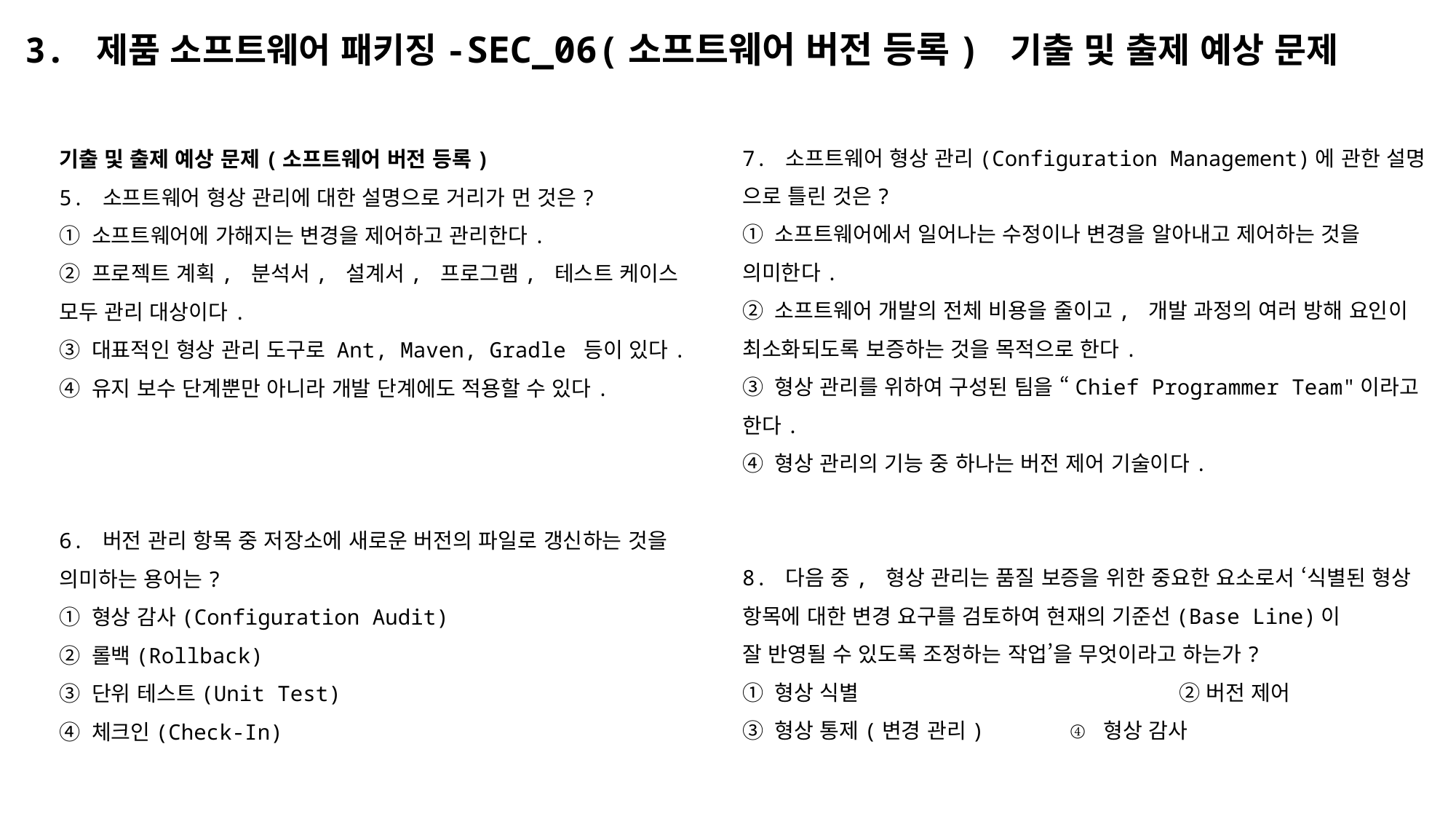

# 3. 제품 소프트웨어 패키징-SEC_06(소프트웨어 버전 등록) 기출 및 출제 예상 문제
7. 소프트웨어 형상 관리(Configuration Management)에 관한 설명
으로 틀린 것은?
① 소프트웨어에서 일어나는 수정이나 변경을 알아내고 제어하는 것을 의미한다.
② 소프트웨어 개발의 전체 비용을 줄이고, 개발 과정의 여러 방해 요인이 최소화되도록 보증하는 것을 목적으로 한다.
③ 형상 관리를 위하여 구성된 팀을 “Chief Programmer Team"이라고 한다.
④ 형상 관리의 기능 중 하나는 버전 제어 기술이다.

8. 다음 중, 형상 관리는 품질 보증을 위한 중요한 요소로서 ‘식별된 형상 항목에 대한 변경 요구를 검토하여 현재의 기준선(Base Line)이
잘 반영될 수 있도록 조정하는 작업’을 무엇이라고 하는가?
① 형상 식별			② 버전 제어
③ 형상 통제(변경 관리)	④ 형상 감사

기출 및 출제 예상 문제(소프트웨어 버전 등록)
5. 소프트웨어 형상 관리에 대한 설명으로 거리가 먼 것은?
① 소프트웨어에 가해지는 변경을 제어하고 관리한다.
② 프로젝트 계획, 분석서, 설계서, 프로그램, 테스트 케이스 모두 관리 대상이다.
③ 대표적인 형상 관리 도구로 Ant, Maven, Gradle 등이 있다.
④ 유지 보수 단계뿐만 아니라 개발 단계에도 적용할 수 있다.

6. 버전 관리 항목 중 저장소에 새로운 버전의 파일로 갱신하는 것을 의미하는 용어는?
① 형상 감사(Configuration Audit)
② 롤백(Rollback)
③ 단위 테스트(Unit Test)
④ 체크인(Check-In)